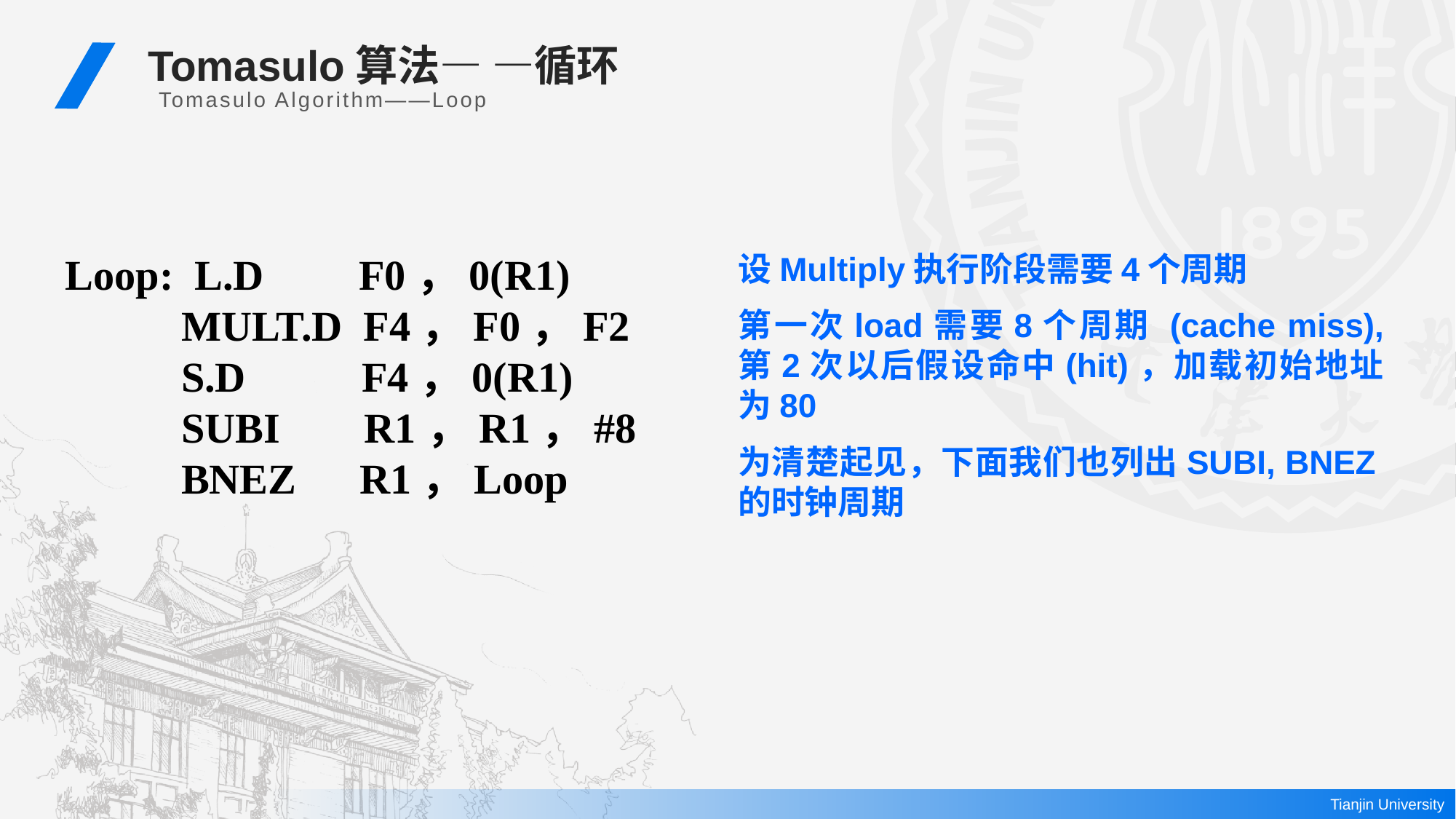

Tomasulo算法— —循环
Tomasulo Algorithm——Loop
Loop:  L.D         F0，0(R1)
           MULT.D  F4，F0，F2
           S.D           F4，0(R1)
           SUBI        R1，R1，#8
           BNEZ      R1，Loop
设Multiply执行阶段需要4个周期
第一次load需要8个周期 (cache miss), 第2次以后假设命中(hit)，加载初始地址为80
为清楚起见，下面我们也列出SUBI, BNEZ的时钟周期